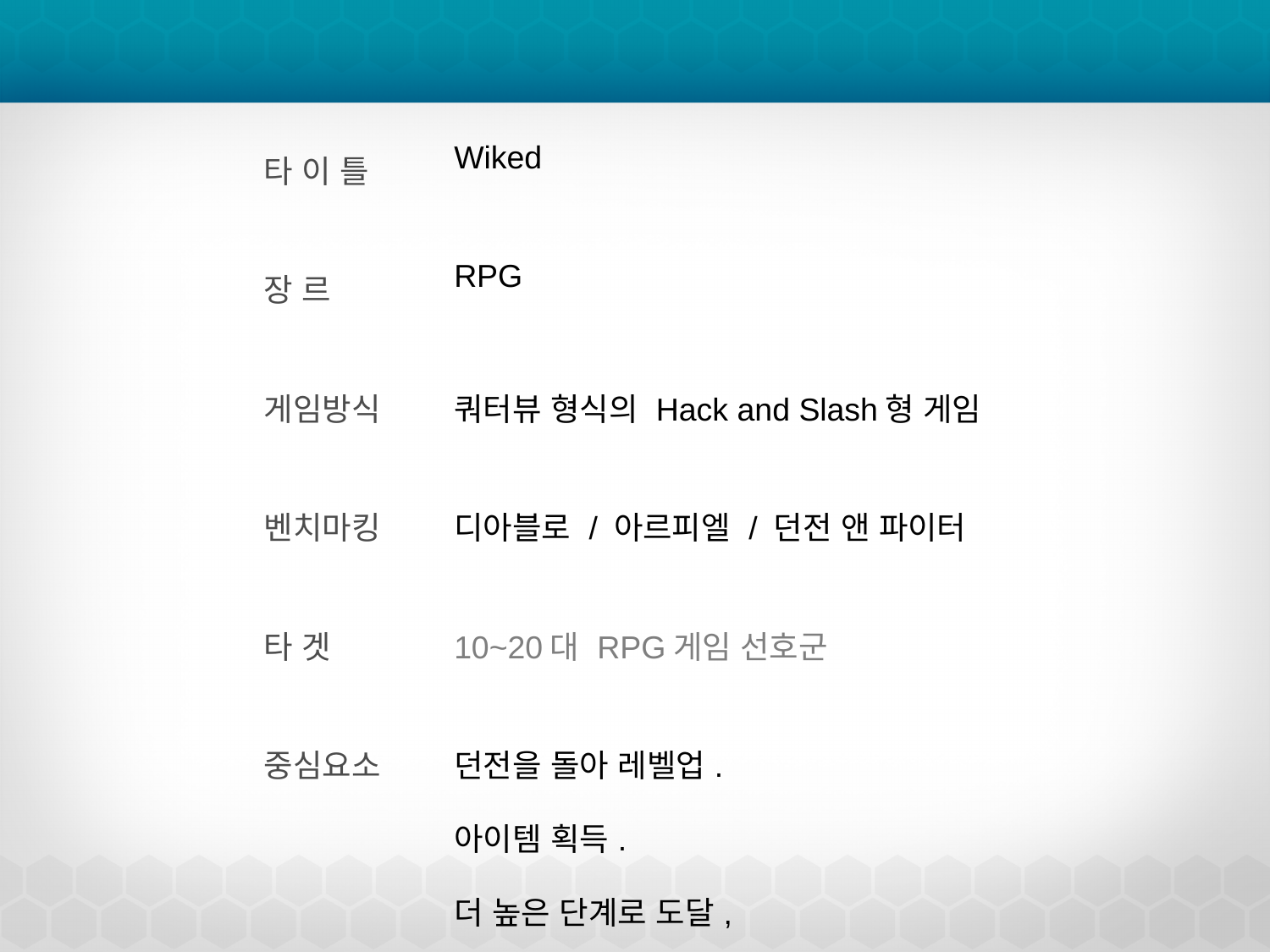

| 타 이 틀 | Wiked |
| --- | --- |
|  |  |
| 장 르 | RPG |
|  |  |
| 게임방식 | 쿼터뷰 형식의 Hack and Slash형 게임 |
|  |  |
| 벤치마킹 | 디아블로 / 아르피엘 / 던전 앤 파이터 |
|  |  |
| 타 겟 | 10~20대 RPG게임 선호군 |
|  |  |
| 중심요소 | 던전을 돌아 레벨업. 아이템 획득. 더 높은 단계로 도달, |